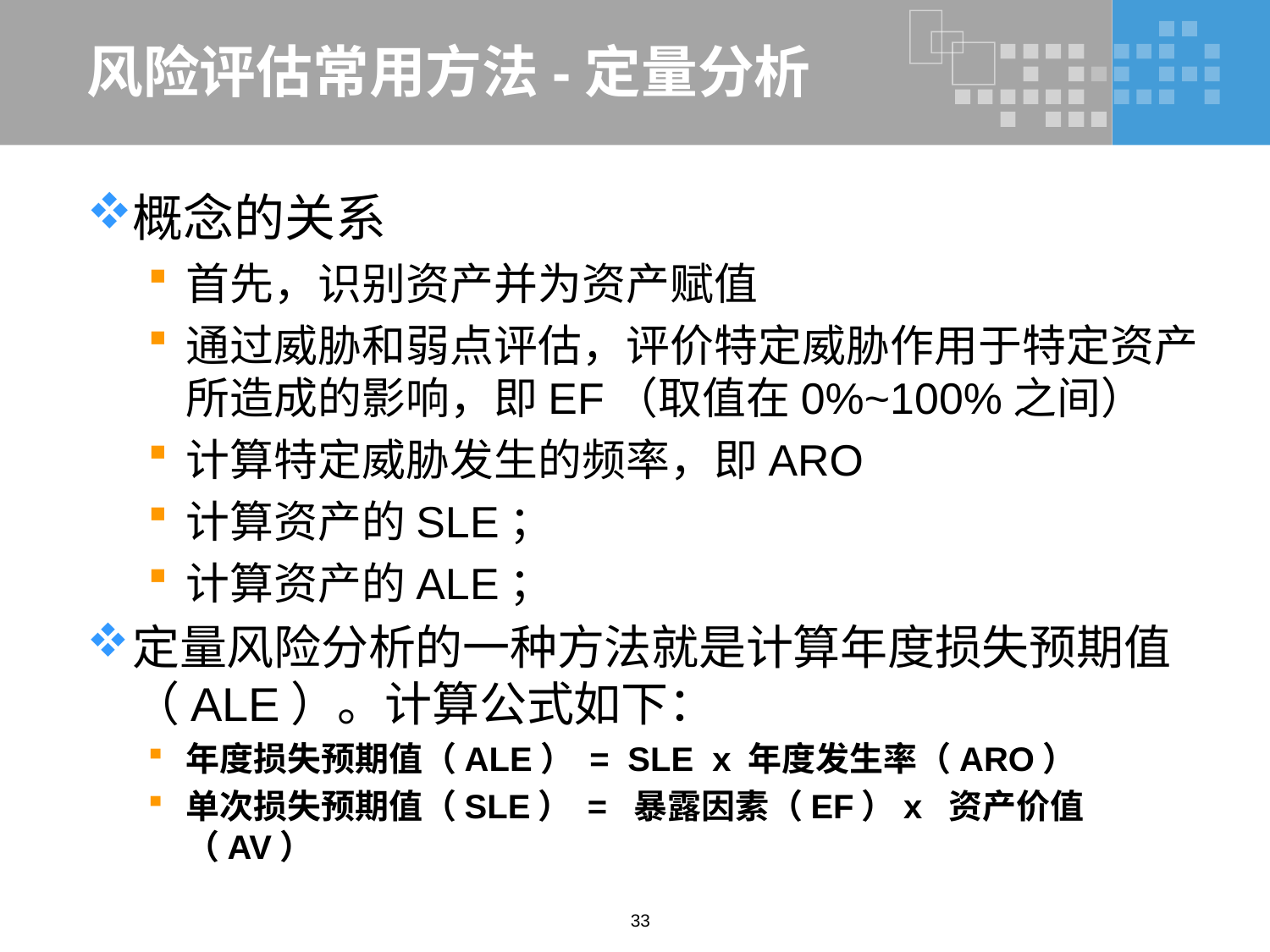

# 风险评估常用方法-定量分析
概念的关系
首先，识别资产并为资产赋值
通过威胁和弱点评估，评价特定威胁作用于特定资产所造成的影响，即EF（取值在0%~100%之间）
计算特定威胁发生的频率，即ARO
计算资产的SLE；
计算资产的ALE；
定量风险分析的一种方法就是计算年度损失预期值（ALE）。计算公式如下：
年度损失预期值（ALE） =  SLE  x 年度发生率（ARO）
单次损失预期值（SLE） =  暴露因素（EF）x  资产价值（AV）
33